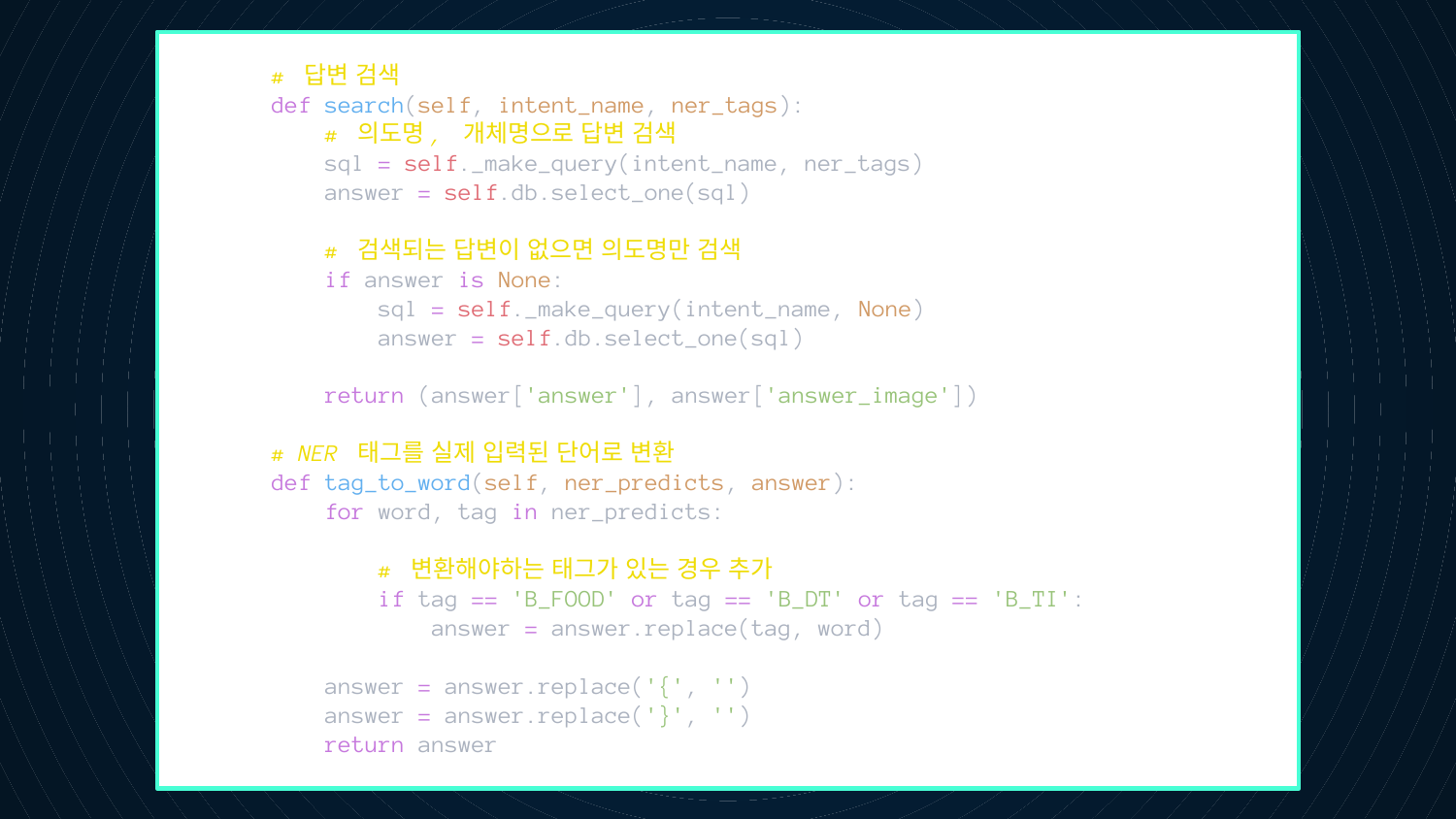

# 답변 검색
    def search(self, intent_name, ner_tags):
        # 의도명, 개체명으로 답변 검색
        sql = self._make_query(intent_name, ner_tags)
        answer = self.db.select_one(sql)
        # 검색되는 답변이 없으면 의도명만 검색
        if answer is None:
            sql = self._make_query(intent_name, None)
            answer = self.db.select_one(sql)
        return (answer['answer'], answer['answer_image'])
    # NER 태그를 실제 입력된 단어로 변환
    def tag_to_word(self, ner_predicts, answer):
        for word, tag in ner_predicts:
            # 변환해야하는 태그가 있는 경우 추가
            if tag == 'B_FOOD' or tag == 'B_DT' or tag == 'B_TI':
                answer = answer.replace(tag, word)
        answer = answer.replace('{', '')
        answer = answer.replace('}', '')
        return answer